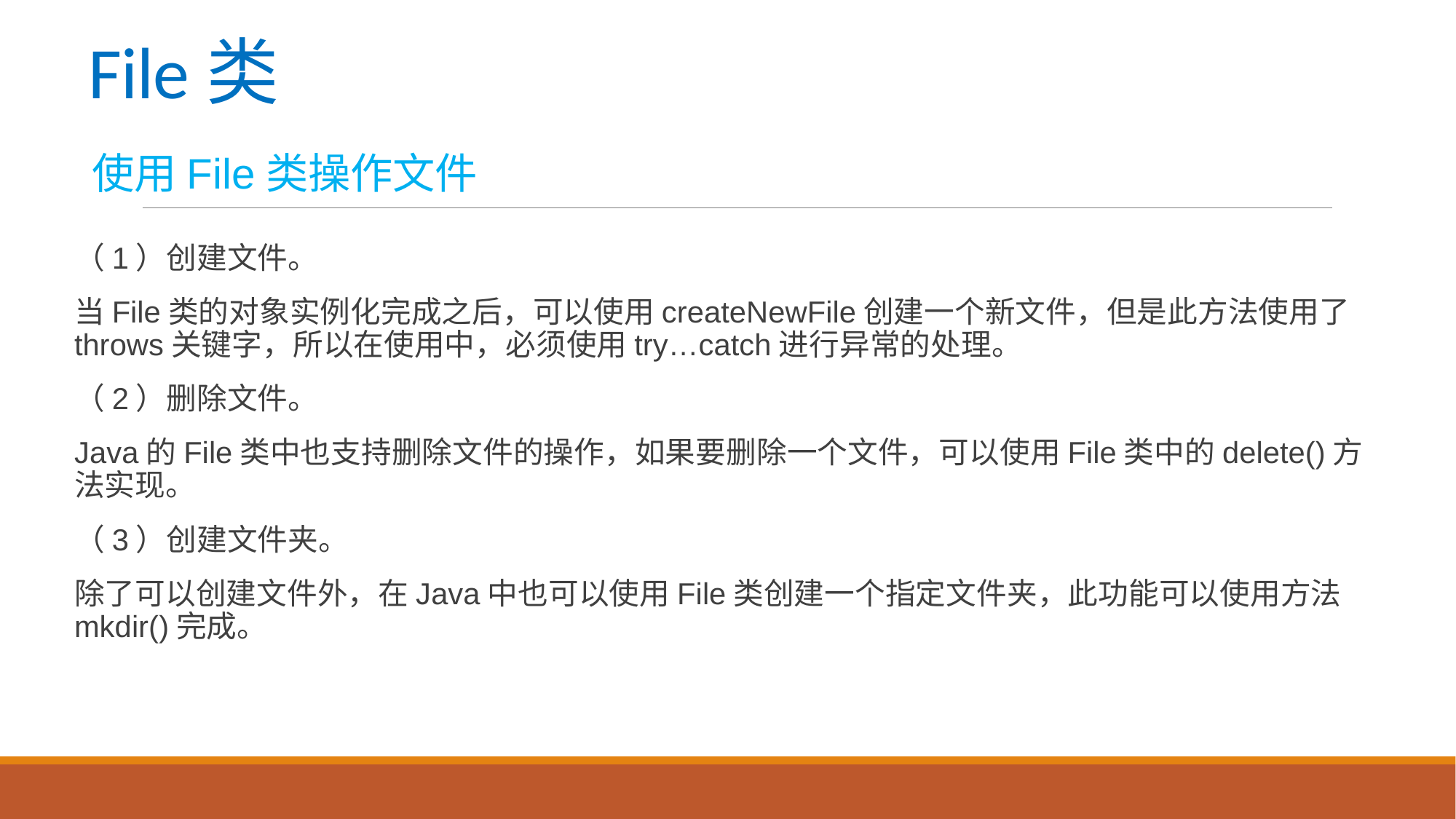

# File类
使用File类操作文件
（1）创建文件。
当File类的对象实例化完成之后，可以使用createNewFile创建一个新文件，但是此方法使用了throws关键字，所以在使用中，必须使用try…catch进行异常的处理。
（2）删除文件。
Java的File类中也支持删除文件的操作，如果要删除一个文件，可以使用File类中的delete()方法实现。
（3）创建文件夹。
除了可以创建文件外，在Java中也可以使用File类创建一个指定文件夹，此功能可以使用方法mkdir()完成。